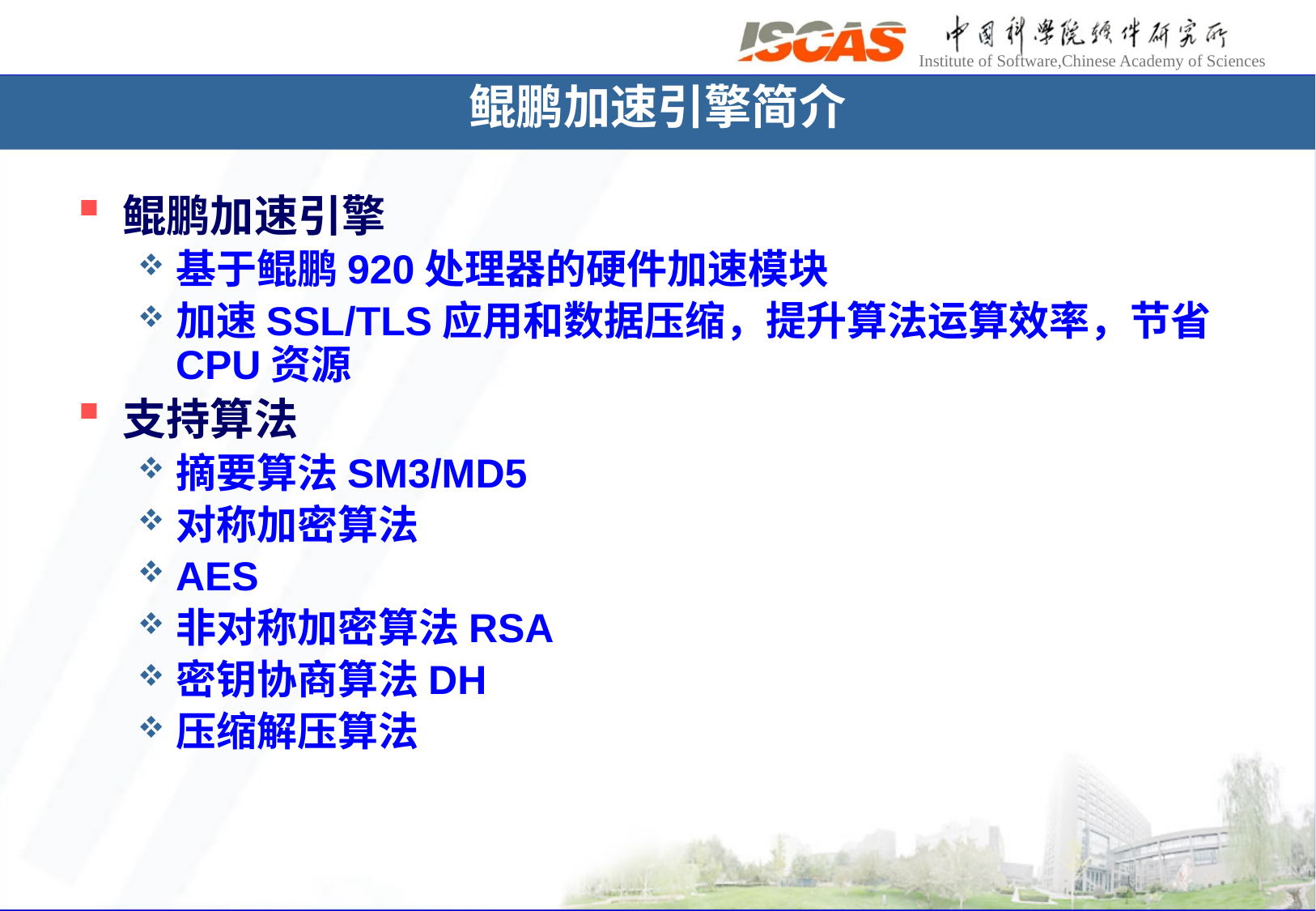

# 鲲鹏加速引擎简介
鲲鹏加速引擎
基于鲲鹏920处理器的硬件加速模块
加速SSL/TLS应用和数据压缩，提升算法运算效率，节省CPU资源
支持算法
摘要算法SM3/MD5
对称加密算法
AES
非对称加密算法RSA
密钥协商算法DH
压缩解压算法